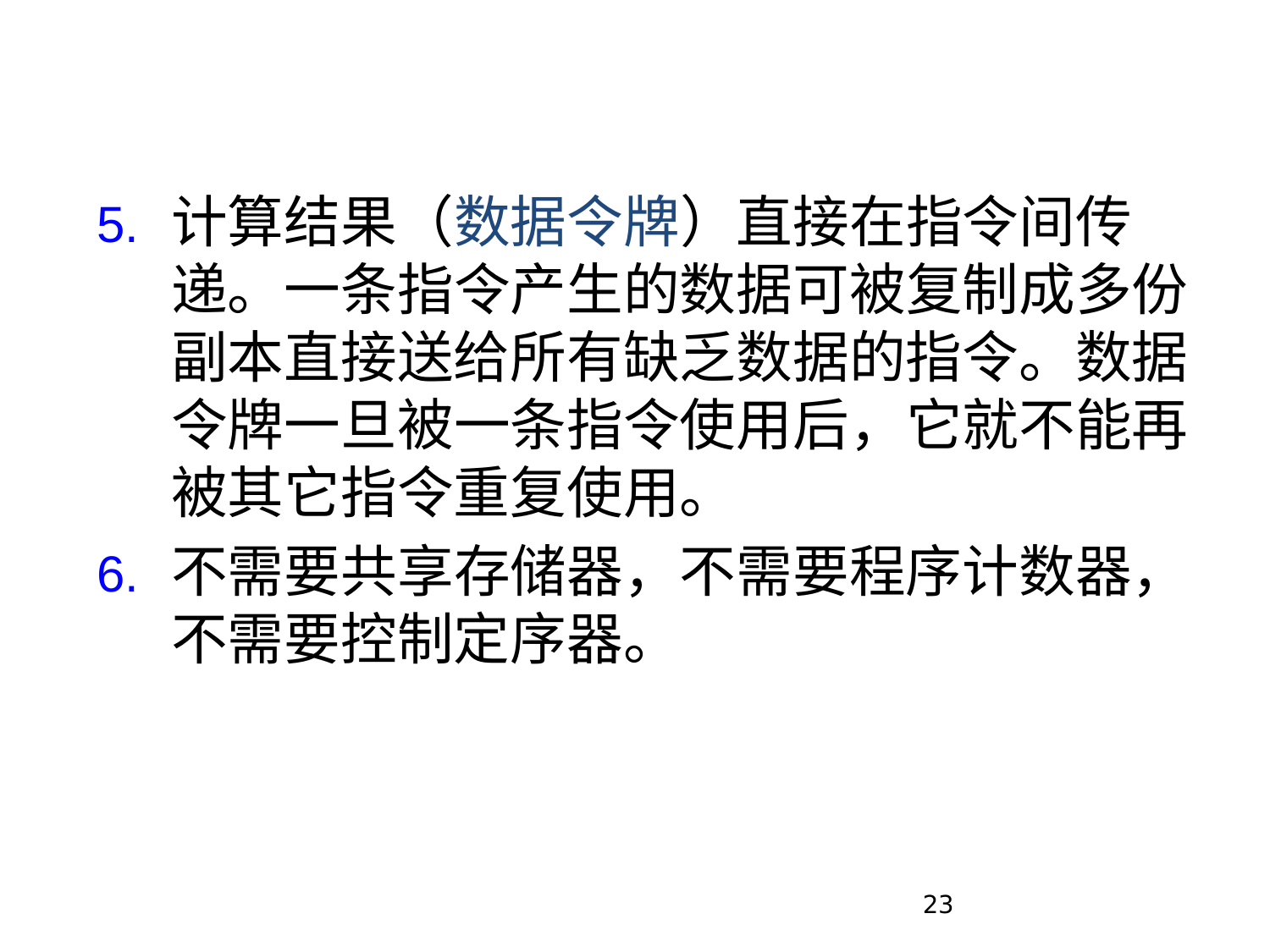

计算结果（数据令牌）直接在指令间传递。一条指令产生的数据可被复制成多份副本直接送给所有缺乏数据的指令。数据令牌一旦被一条指令使用后，它就不能再被其它指令重复使用。
不需要共享存储器，不需要程序计数器，不需要控制定序器。
23